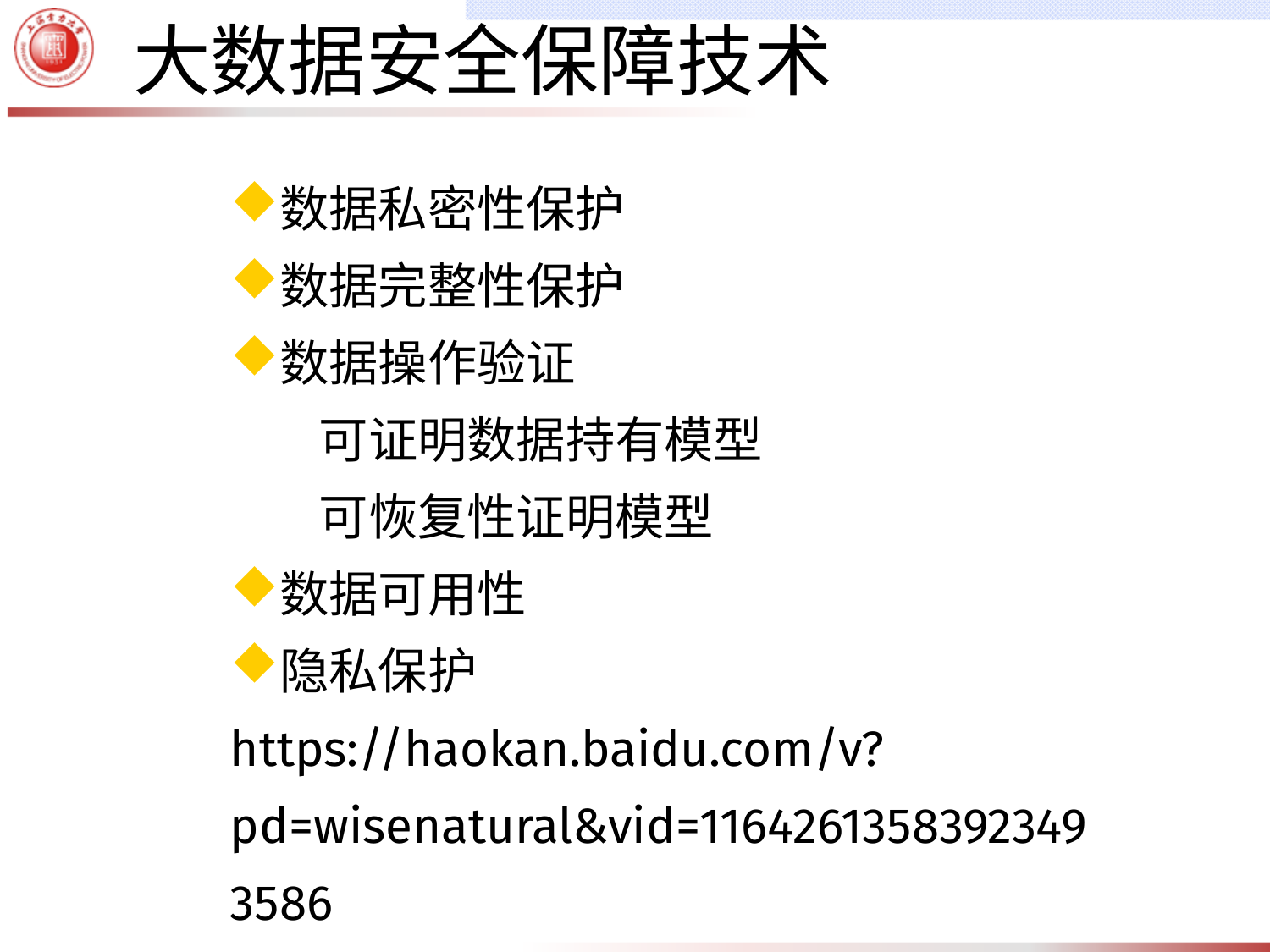

大数据安全保障技术
数据私密性保护
数据完整性保护
数据操作验证
       可证明数据持有模型
       可恢复性证明模型
数据可用性
隐私保护
https://haokan.baidu.com/v?pd=wisenatural&vid=11642613583923493586